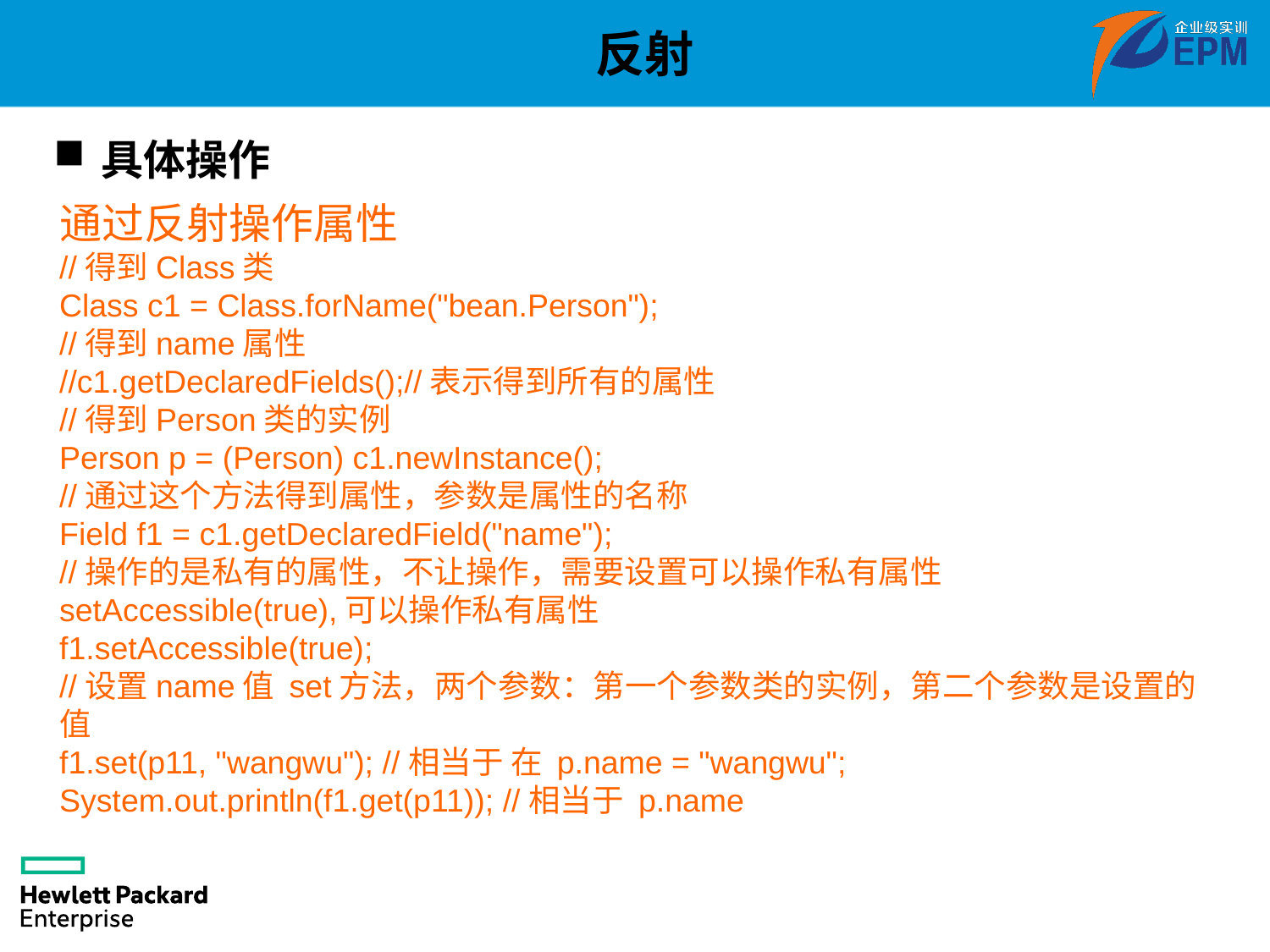

# 反射
具体操作
通过反射操作属性
//得到Class类
Class c1 = Class.forName("bean.Person");
//得到name属性
//c1.getDeclaredFields();//表示得到所有的属性
//得到Person类的实例
Person p = (Person) c1.newInstance();
//通过这个方法得到属性，参数是属性的名称
Field f1 = c1.getDeclaredField("name");
//操作的是私有的属性，不让操作，需要设置可以操作私有属性setAccessible(true),可以操作私有属性
f1.setAccessible(true);
//设置name值 set方法，两个参数：第一个参数类的实例，第二个参数是设置的值
f1.set(p11, "wangwu"); //相当于 在 p.name = "wangwu";
System.out.println(f1.get(p11)); //相当于 p.name